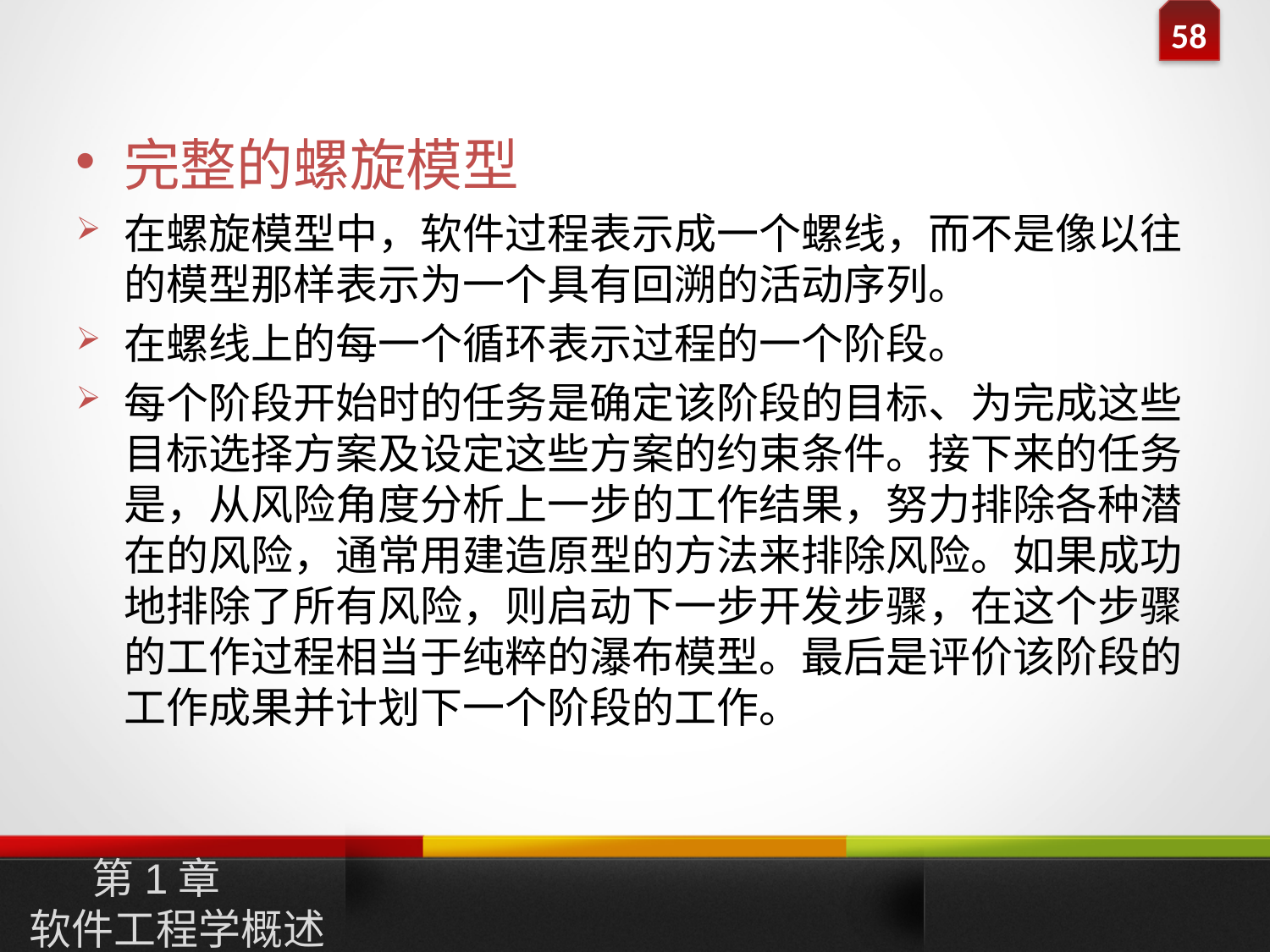

完整的螺旋模型
在螺旋模型中，软件过程表示成一个螺线，而不是像以往的模型那样表示为一个具有回溯的活动序列。
在螺线上的每一个循环表示过程的一个阶段。
每个阶段开始时的任务是确定该阶段的目标、为完成这些目标选择方案及设定这些方案的约束条件。接下来的任务是，从风险角度分析上一步的工作结果，努力排除各种潜在的风险，通常用建造原型的方法来排除风险。如果成功地排除了所有风险，则启动下一步开发步骤，在这个步骤的工作过程相当于纯粹的瀑布模型。最后是评价该阶段的工作成果并计划下一个阶段的工作。